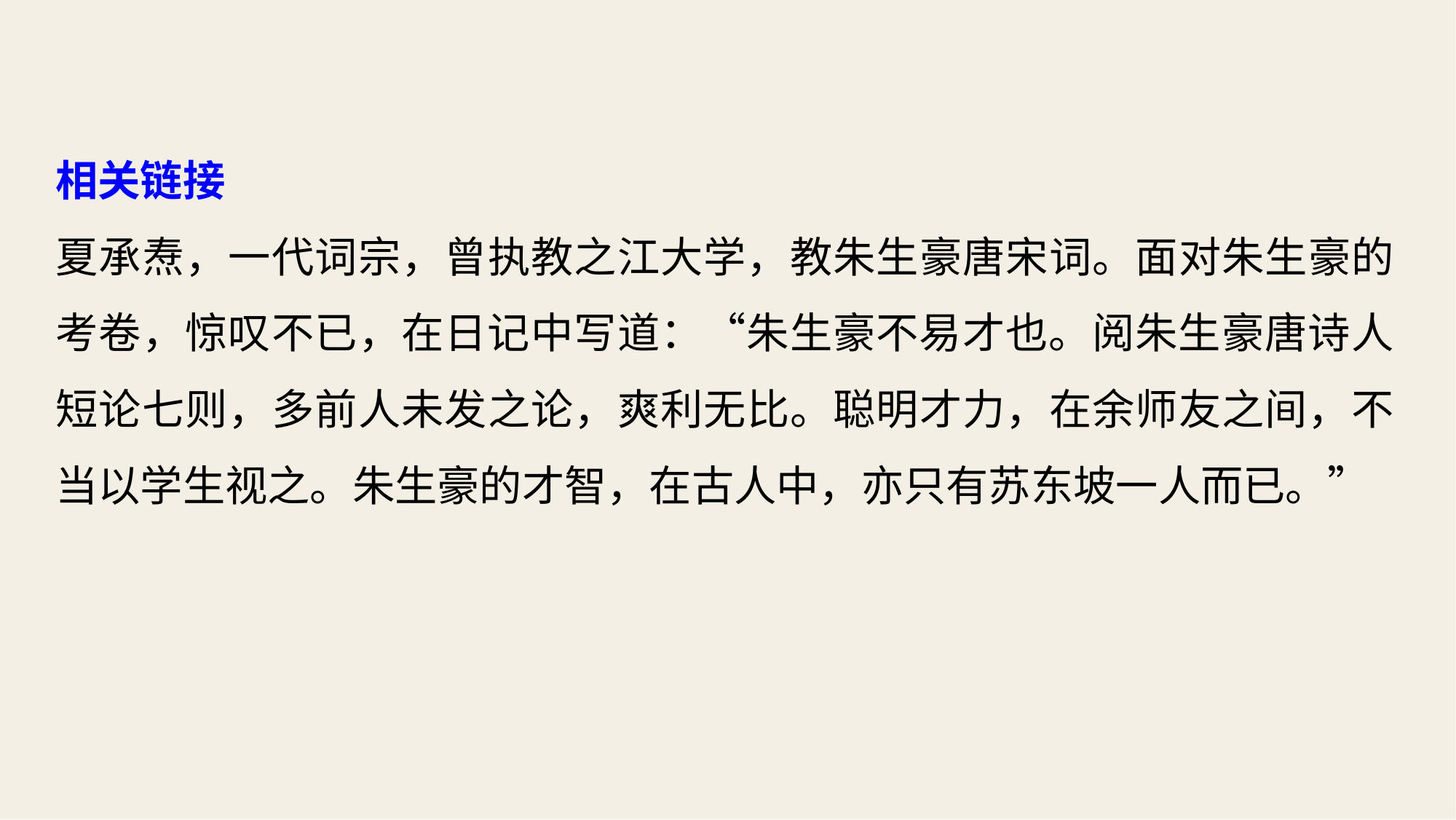

相关链接
夏承焘，一代词宗，曾执教之江大学，教朱生豪唐宋词。面对朱生豪的考卷，惊叹不已，在日记中写道：“朱生豪不易才也。阅朱生豪唐诗人短论七则，多前人未发之论，爽利无比。聪明才力，在余师友之间，不当以学生视之。朱生豪的才智，在古人中，亦只有苏东坡一人而已。”